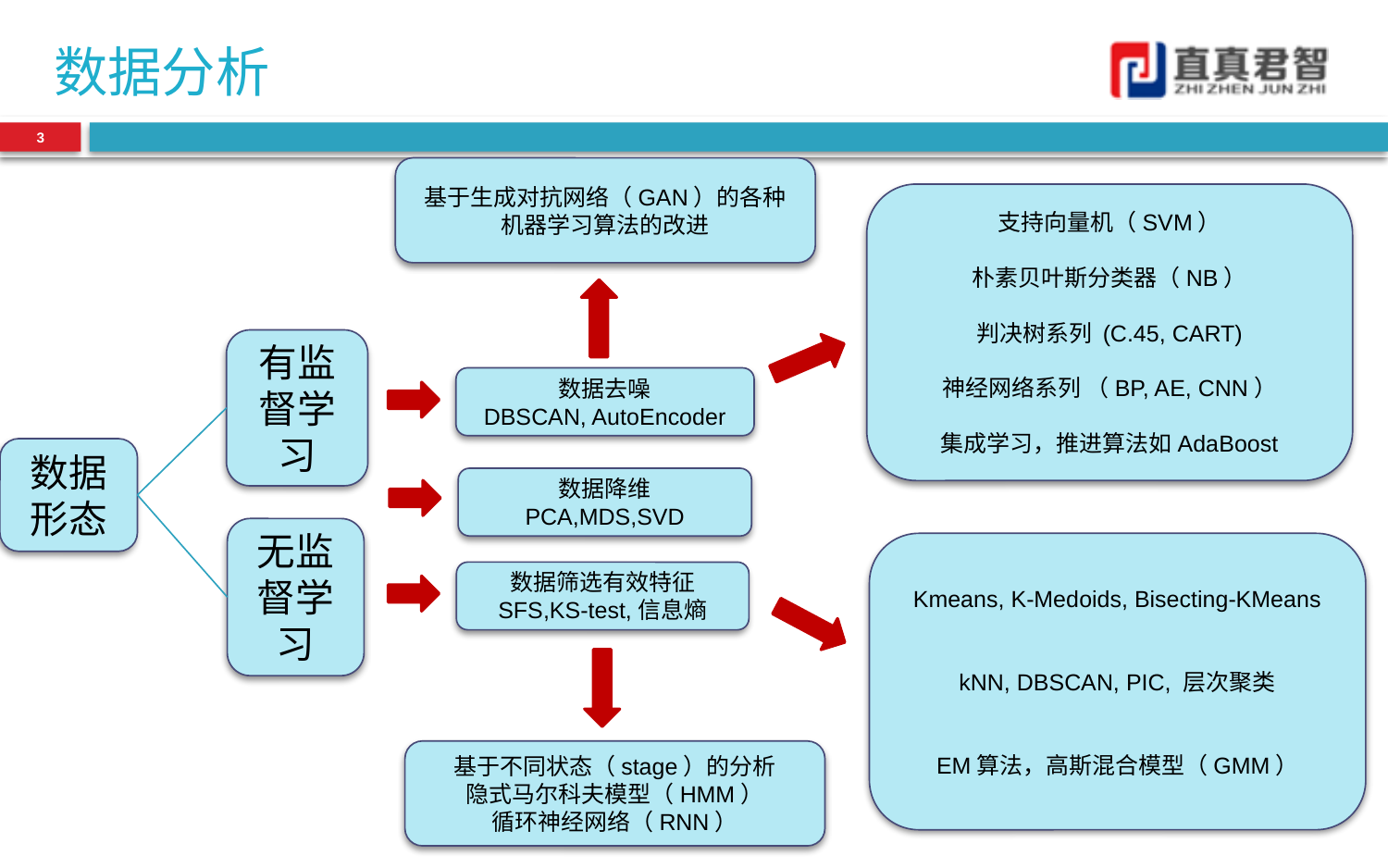

# 数据分析
3
基于生成对抗网络（GAN）的各种机器学习算法的改进
支持向量机（SVM）

朴素贝叶斯分类器（NB）

判决树系列 (C.45, CART)

神经网络系列 （BP, AE, CNN）

集成学习，推进算法如AdaBoost

有监督学习

数据去噪
DBSCAN, AutoEncoder

数据
形态
数据降维
PCA,MDS,SVD

无监督学习
Kmeans, K-Medoids, Bisecting-KMeans

kNN, DBSCAN, PIC, 层次聚类

EM算法，高斯混合模型（GMM）
数据筛选有效特征
SFS,KS-test,信息熵

基于不同状态（stage）的分析
隐式马尔科夫模型（HMM）
循环神经网络（RNN）